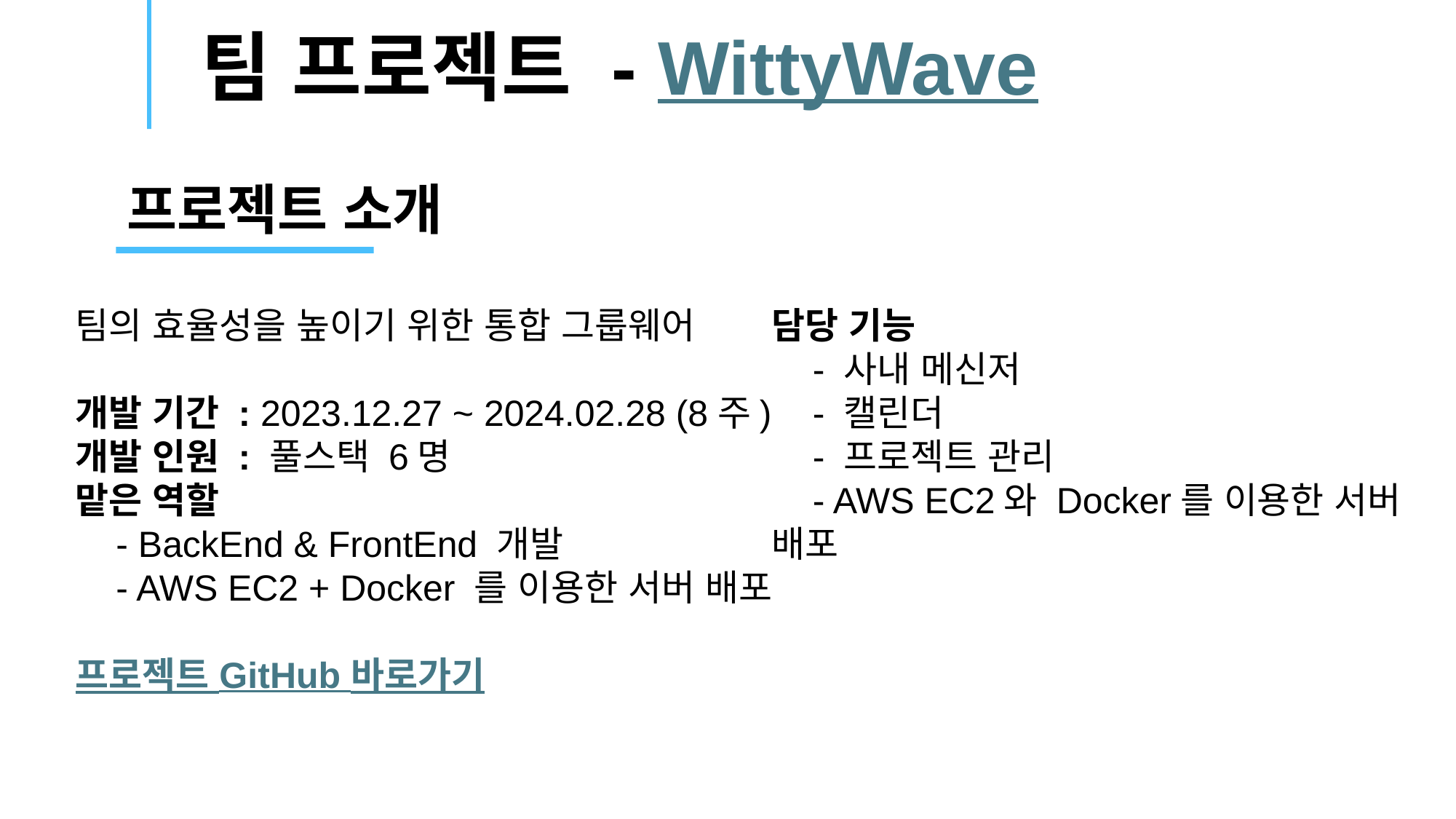

팀 프로젝트 - WittyWave
프로젝트 소개

팀의 효율성을 높이기 위한 통합 그룹웨어

개발 기간 : 2023.12.27 ~ 2024.02.28 (8주)
개발 인원 : 풀스택 6명
맡은 역할
    - BackEnd & FrontEnd 개발
    - AWS EC2 + Docker 를 이용한 서버 배포

프로젝트 GitHub 바로가기

담당 기능
    - 사내 메신저
    - 캘린더
    - 프로젝트 관리
    - AWS EC2와 Docker를 이용한 서버 배포